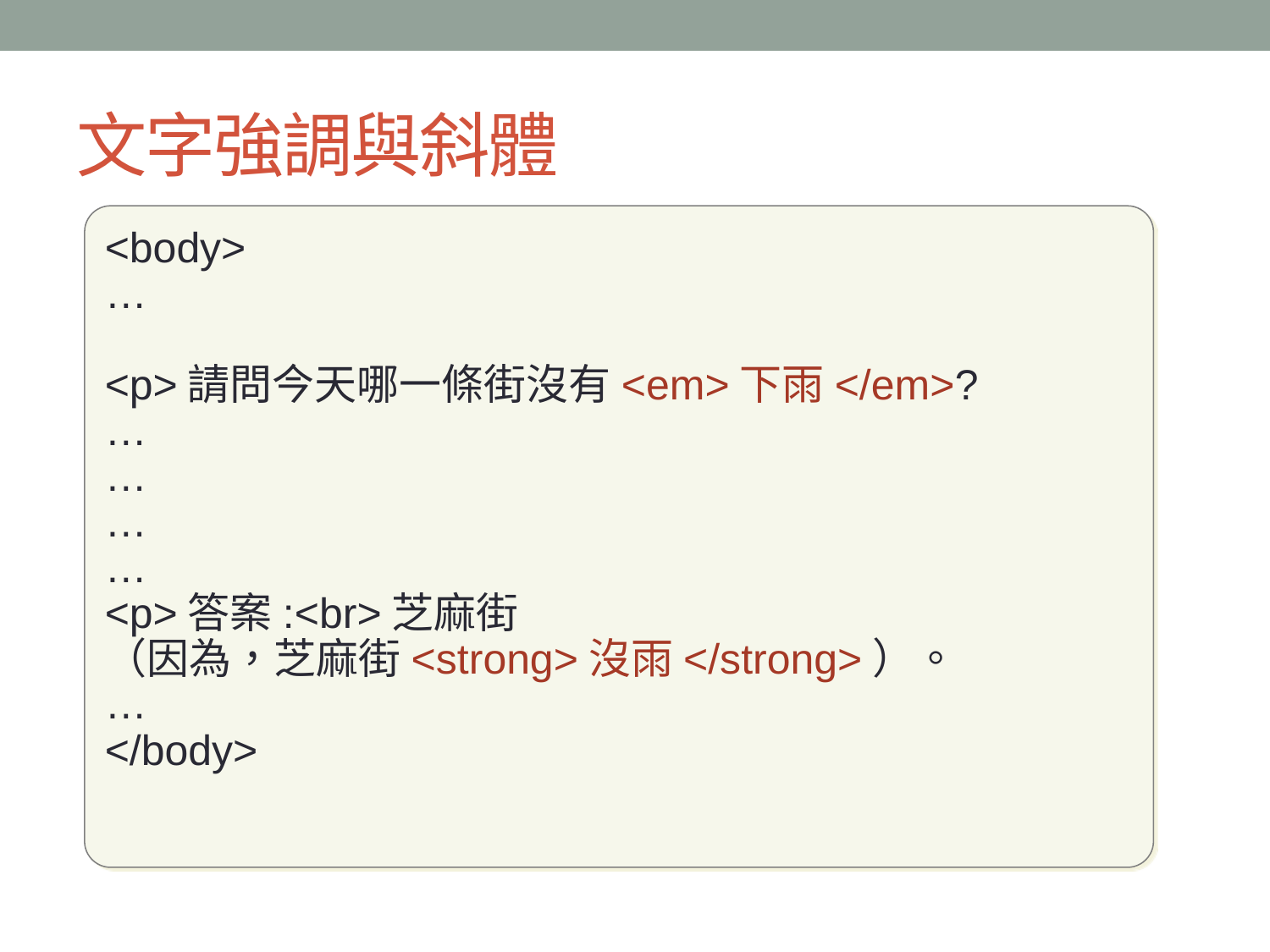

# 文字強調與斜體
<body>
…

<p>請問今天哪一條街沒有<em>下雨</em>?
…
…
…
…
<p>答案:<br>芝麻街
（因為，芝麻街<strong>沒雨</strong>）。
…
</body>